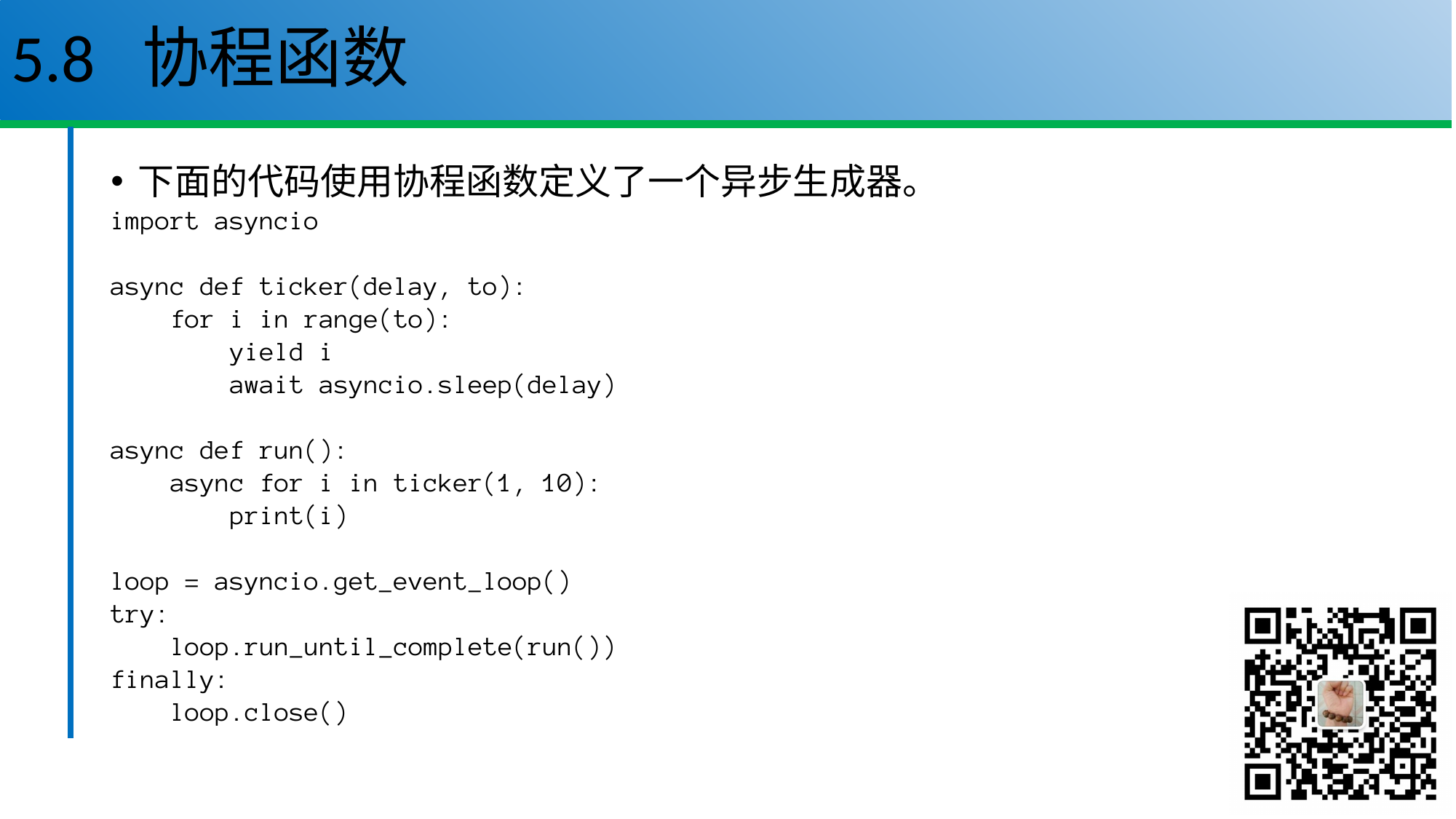

# 5.8  协程函数
下面的代码使用协程函数定义了一个异步生成器。
import asyncio

async def ticker(delay, to):
    for i in range(to):
        yield i
        await asyncio.sleep(delay)

async def run():
    async for i in ticker(1, 10):
        print(i)

loop = asyncio.get_event_loop()
try:
    loop.run_until_complete(run())
finally:
    loop.close()
81